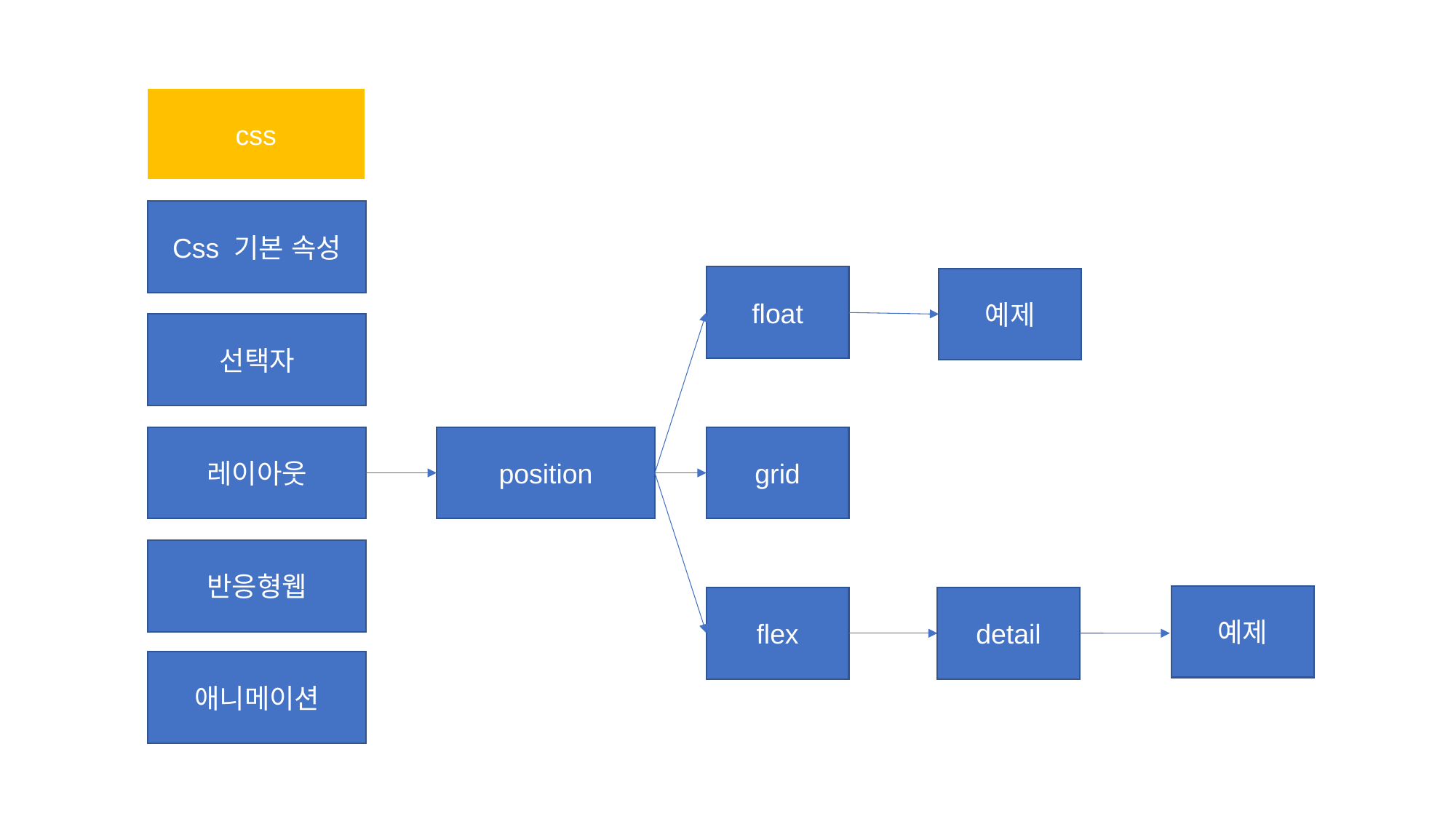

css
Css 기본 속성
float
예제
선택자
position
grid
레이아웃
반응형웹
예제
flex
detail
애니메이션